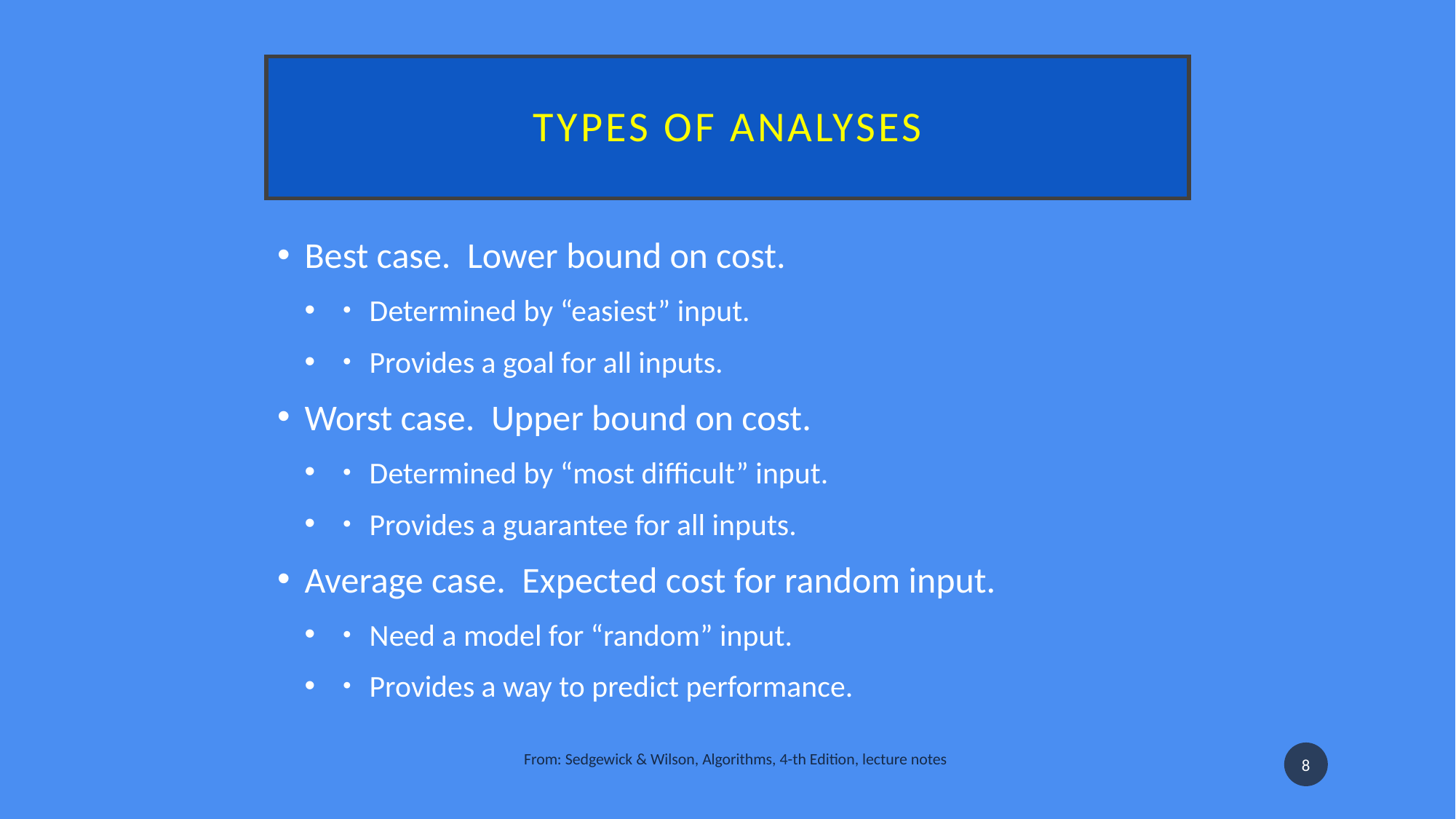

# Types of analyses
Best case.  Lower bound on cost.
・Determined by “easiest” input.
・Provides a goal for all inputs.
Worst case.  Upper bound on cost.
・Determined by “most difficult” input.
・Provides a guarantee for all inputs.
Average case.  Expected cost for random input.
・Need a model for “random” input.
・Provides a way to predict performance.

From: Sedgewick & Wilson, Algorithms, 4-th Edition, lecture notes
8